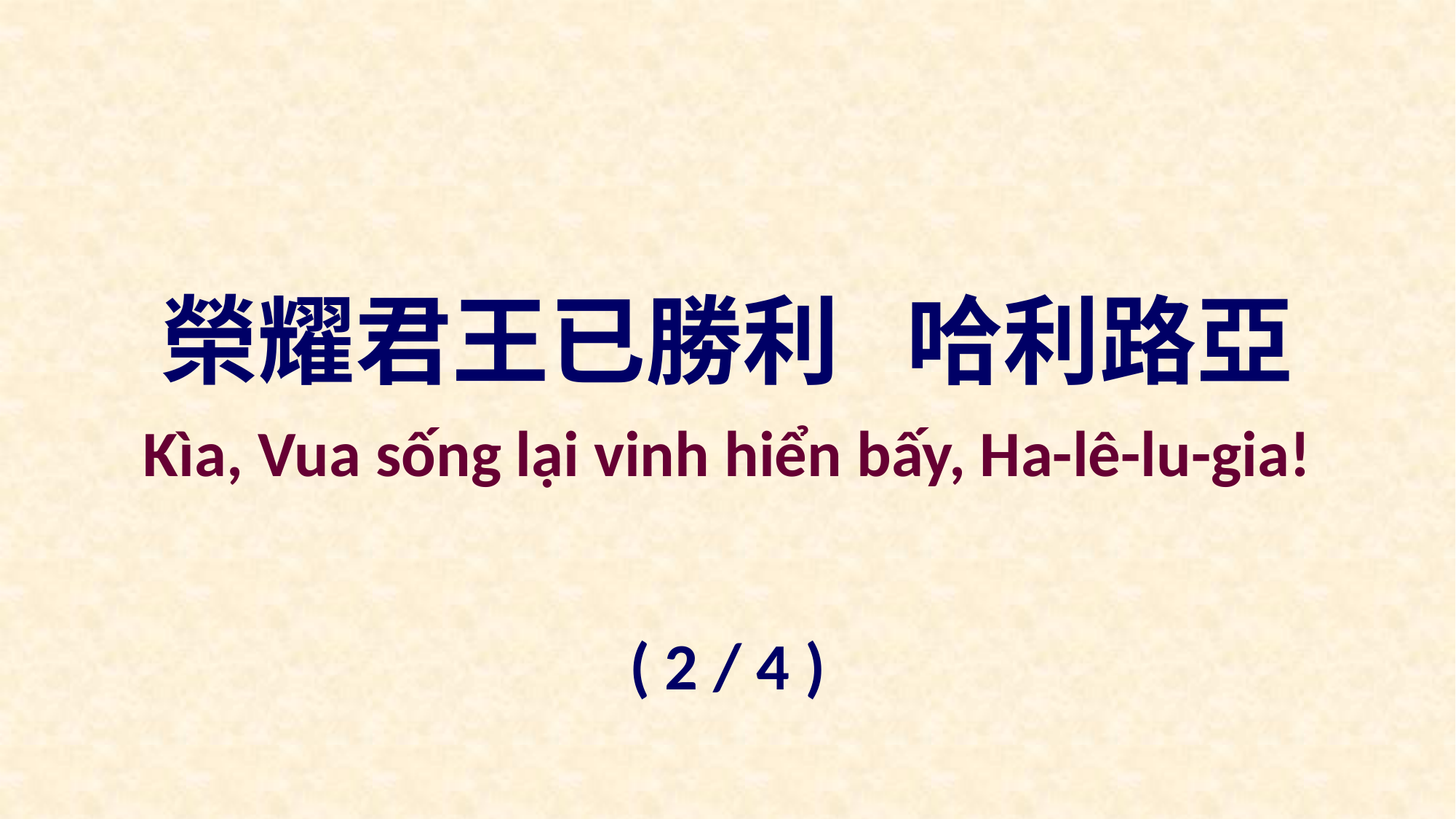

榮耀君王已勝利   哈利路亞
Kìa, Vua sống lại vinh hiển bấy, Ha-lê-lu-gia!
( 2 / 4 )